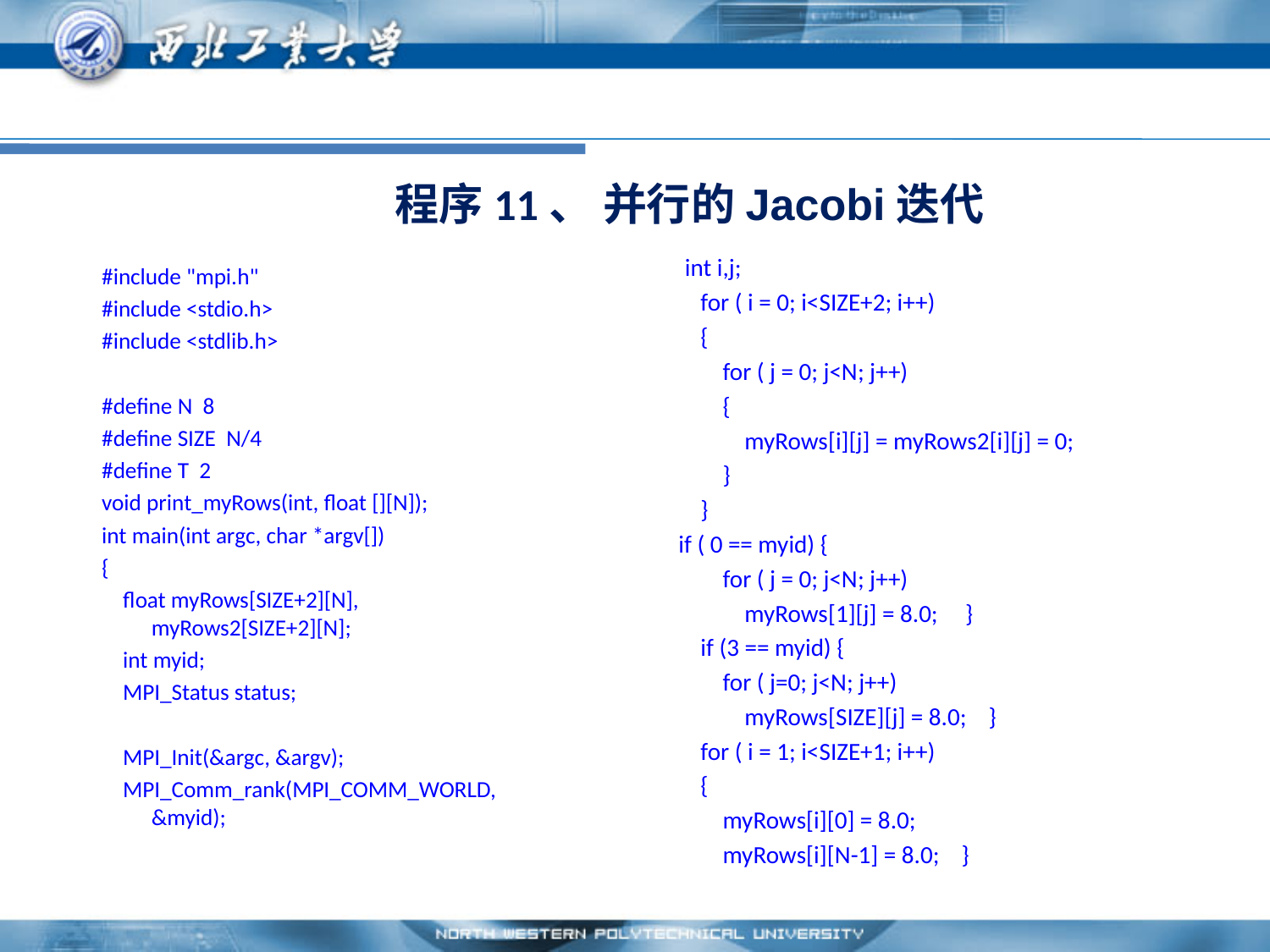

# 程序11、 并行的Jacobi迭代
 int i,j;
    for ( i = 0; i<SIZE+2; i++)
    {
        for ( j = 0; j<N; j++)
        {
            myRows[i][j] = myRows2[i][j] = 0;
        }
    }
if ( 0 == myid) {
        for ( j = 0; j<N; j++)
            myRows[1][j] = 8.0;     }
    if (3 == myid) {
        for ( j=0; j<N; j++)
            myRows[SIZE][j] = 8.0;    }
    for ( i = 1; i<SIZE+1; i++)
    {
        myRows[i][0] = 8.0;
        myRows[i][N-1] = 8.0;    }
#include "mpi.h"
#include <stdio.h>
#include <stdlib.h>

#define N  8
#define SIZE  N/4
#define T  2
void print_myRows(int, float [][N]);
int main(int argc, char *argv[])
{
    float myRows[SIZE+2][N], myRows2[SIZE+2][N];
    int myid;
    MPI_Status status;

    MPI_Init(&argc, &argv);
    MPI_Comm_rank(MPI_COMM_WORLD, &myid);